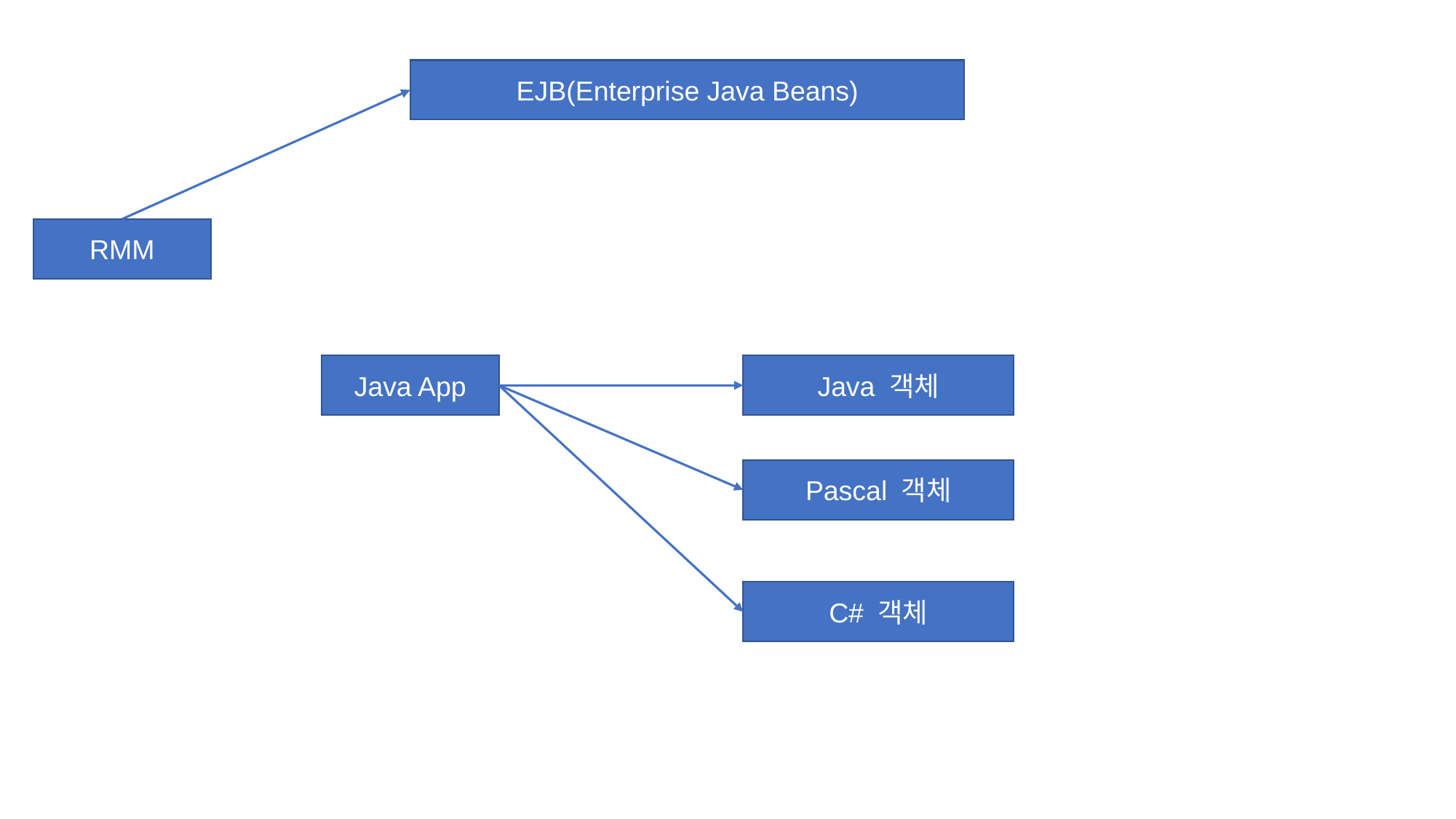

EJB(Enterprise Java Beans)
RMM
Java App
Java 객체
Pascal 객체
C# 객체